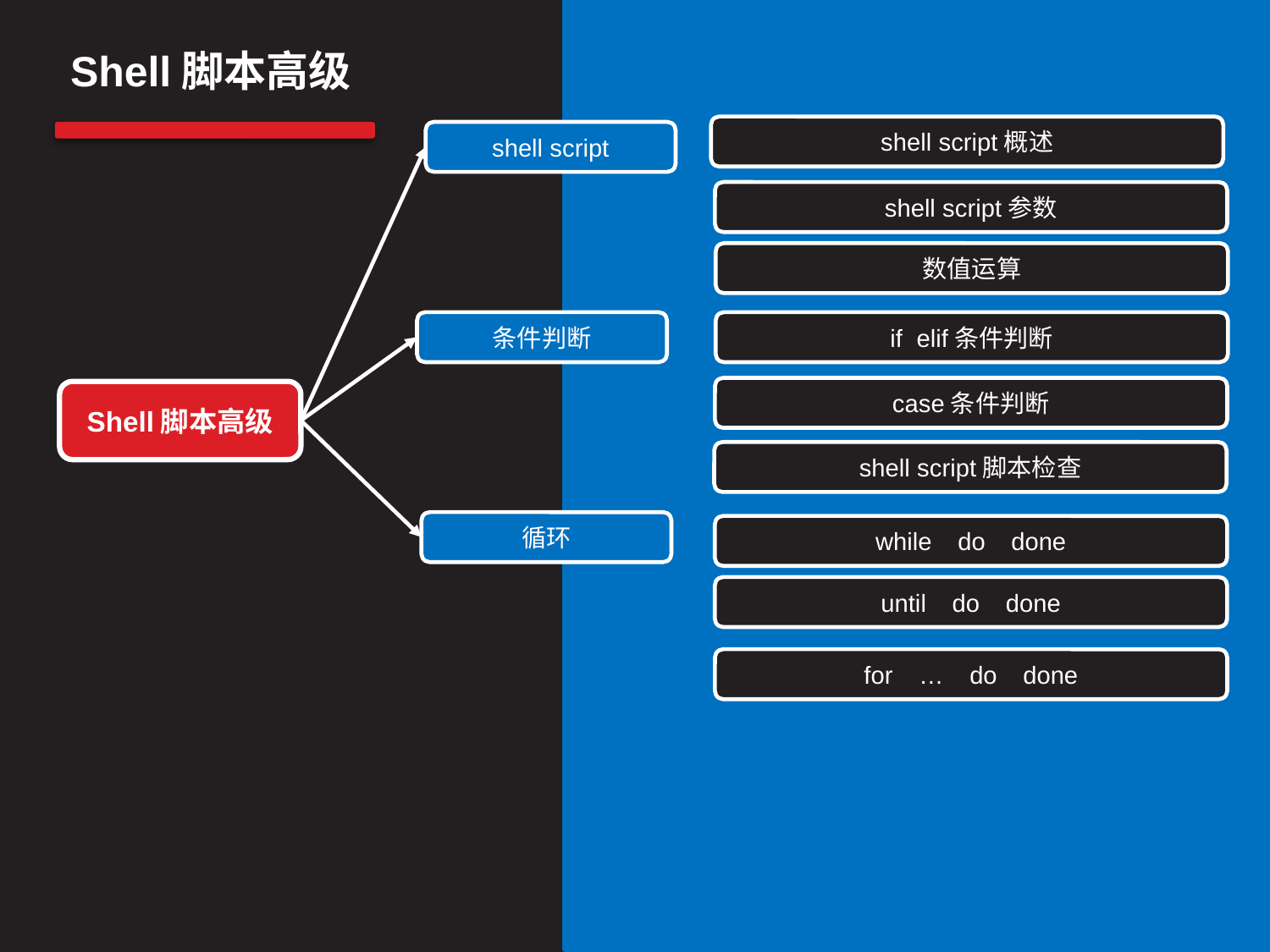

Shell脚本高级

shell script概述
shell script
shell script参数
数值运算
条件判断
if  elif条件判断
case条件判断
Shell脚本高级
shell script脚本检查
循环
while  do  done
until  do  done
for  …  do  done